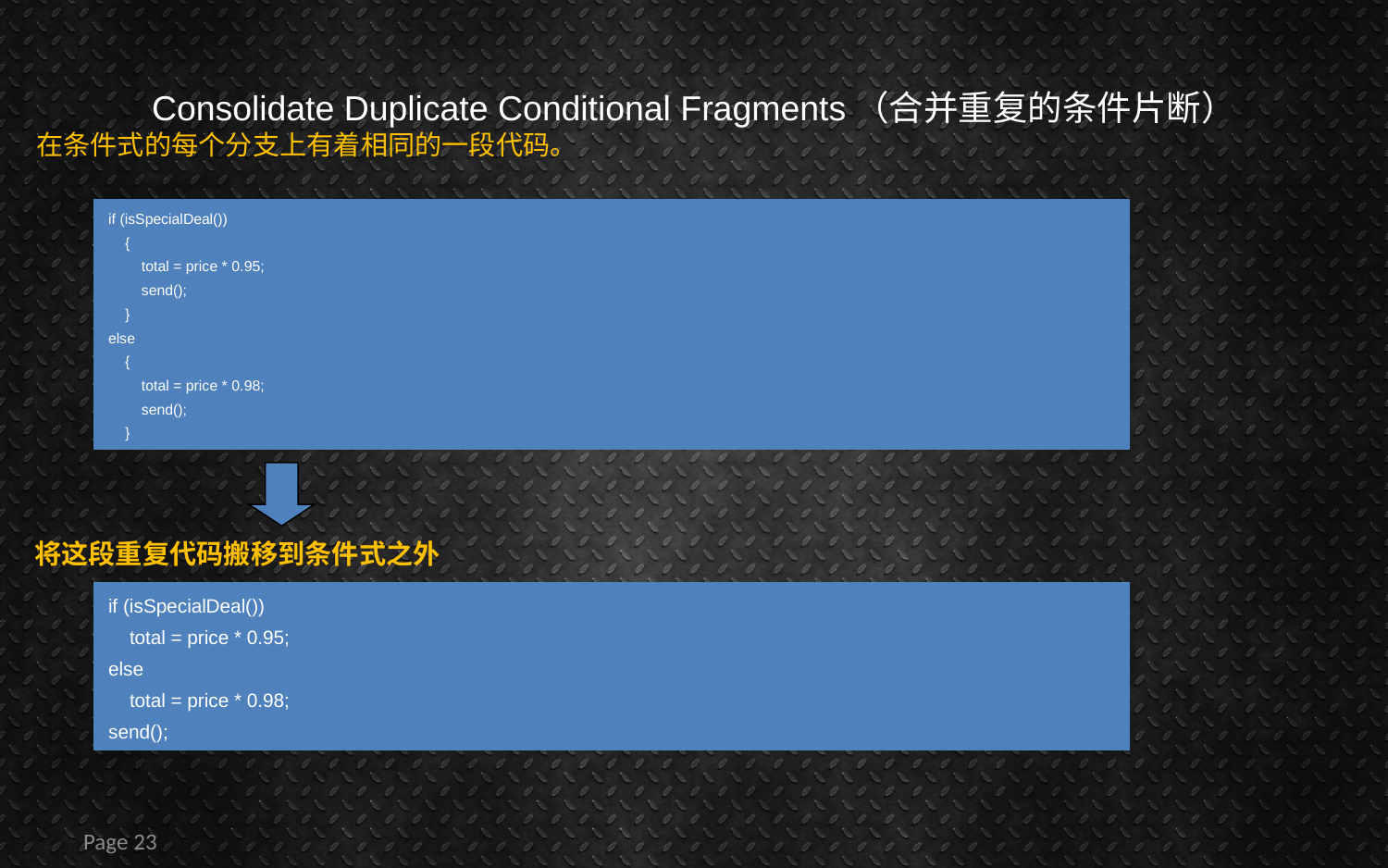

# Consolidate Duplicate Conditional Fragments（合并重复的条件片断）
在条件式的每个分支上有着相同的一段代码。
if (isSpecialDeal())
    {
        total = price * 0.95;
        send();
    }
else
    {
        total = price * 0.98;
        send();
    }

将这段重复代码搬移到条件式之外
if (isSpecialDeal())
    total = price * 0.95;
else
    total = price * 0.98;
send();

Page 23